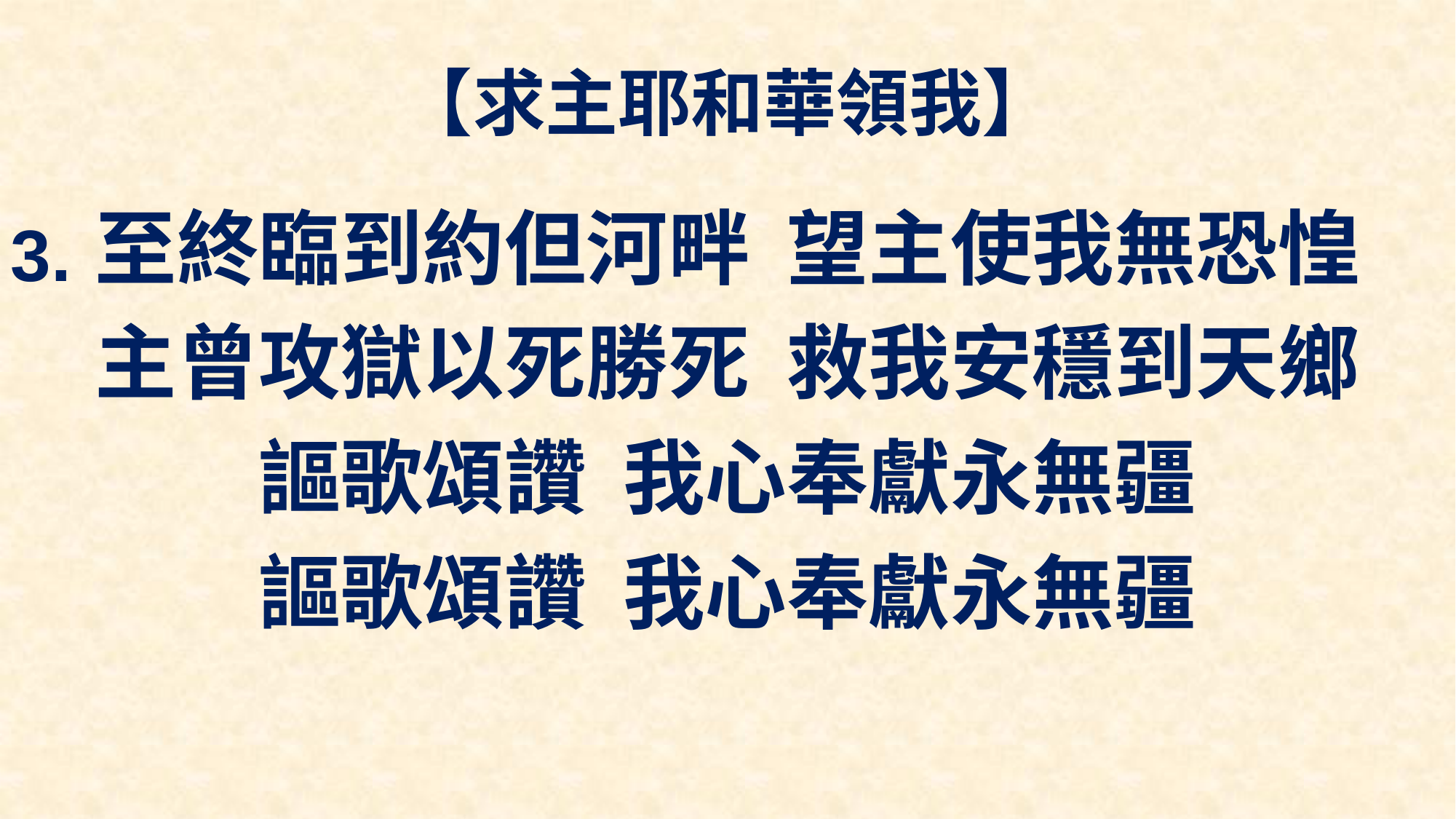

# 【求主耶和華領我】
至終臨到約但河畔  望主使我無恐惶
主曾攻獄以死勝死  救我安穩到天鄉
謳歌頌讚  我心奉獻永無疆
謳歌頌讚  我心奉獻永無疆
3.